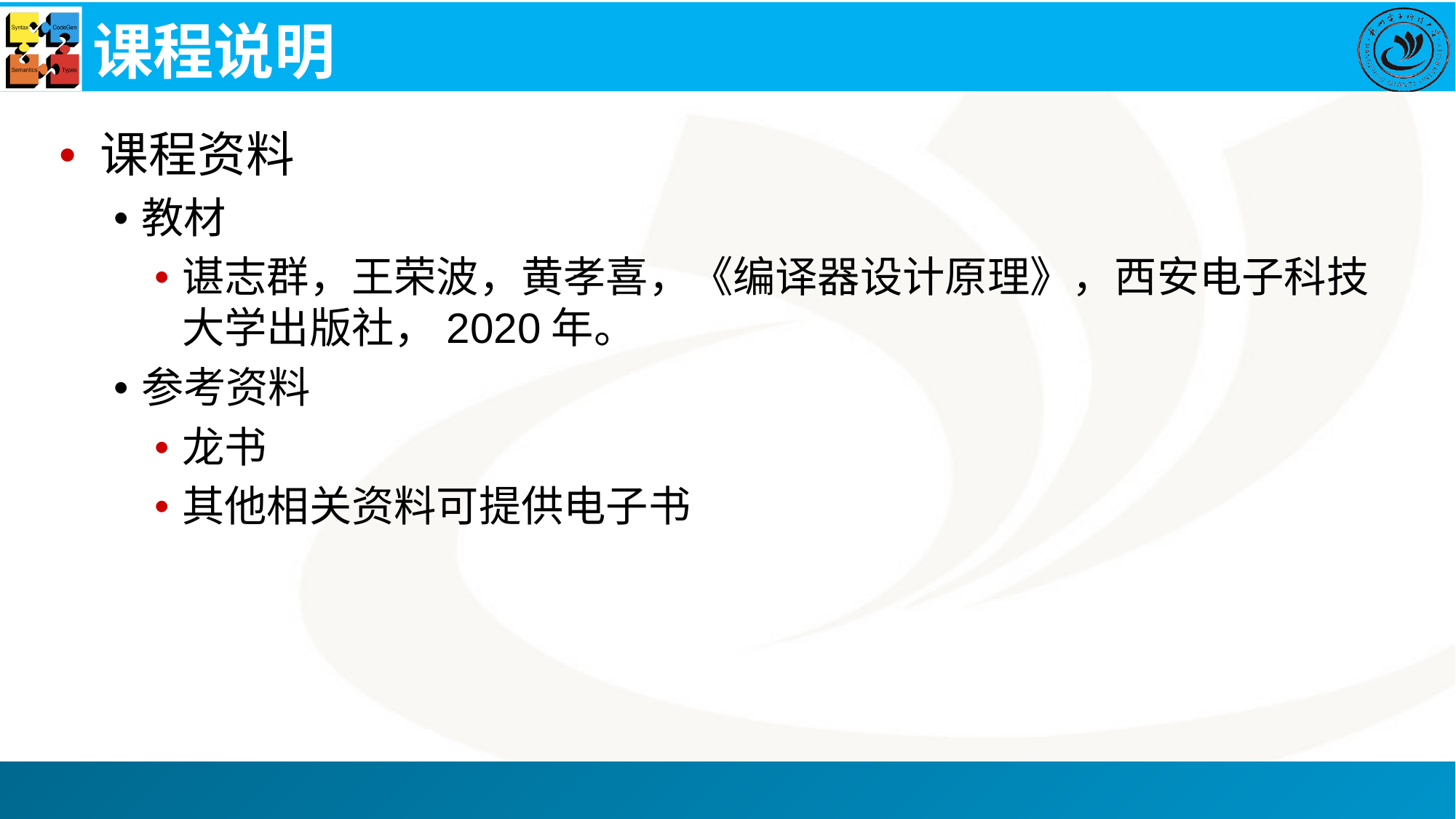

# 课程说明
课程资料
教材
谌志群，王荣波，黄孝喜，《编译器设计原理》，西安电子科技大学出版社，2020年。
参考资料
龙书
其他相关资料可提供电子书
3